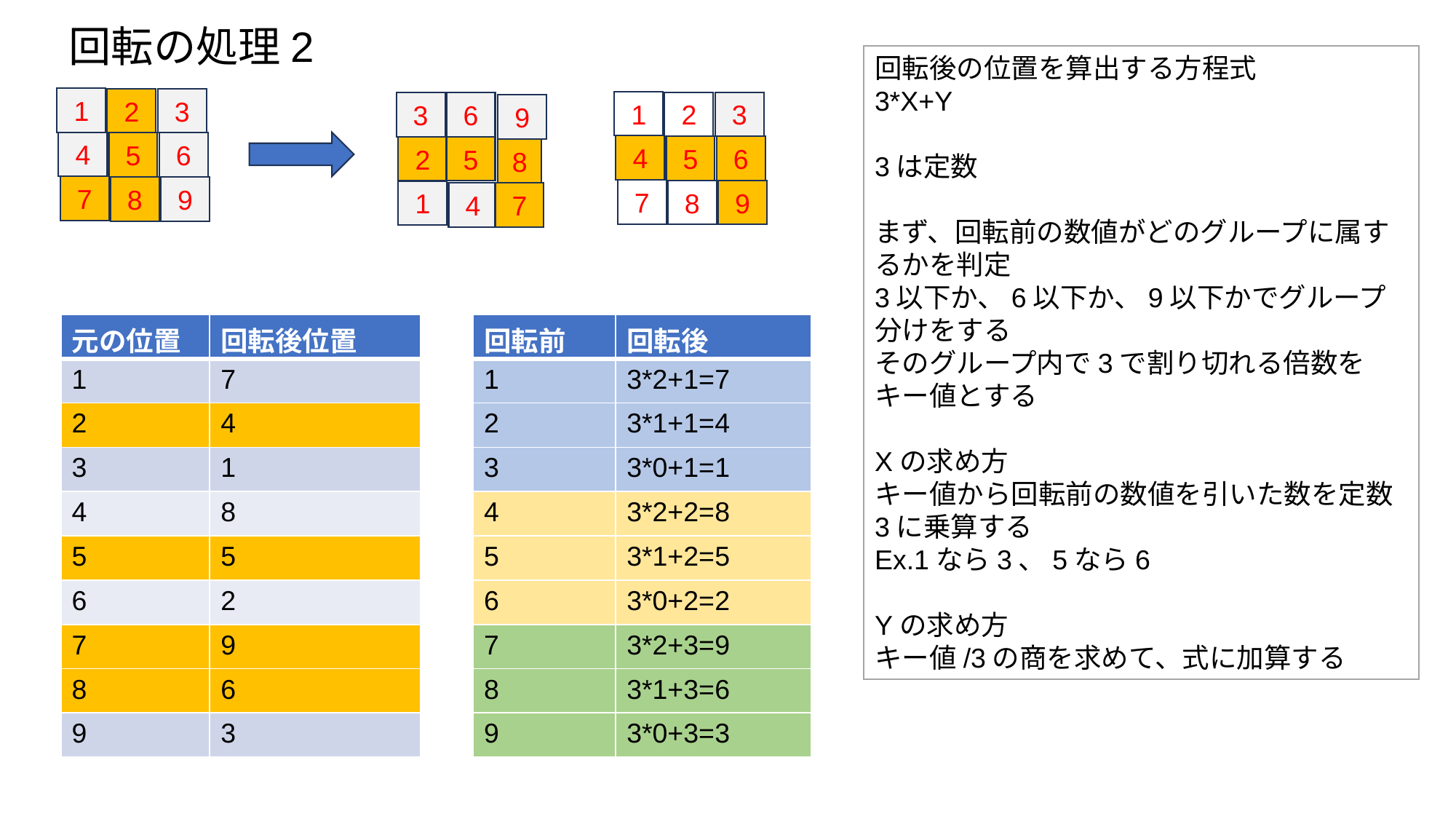

回転の処理2
回転後の位置を算出する方程式
3*X+Y

3は定数

まず、回転前の数値がどのグループに属するかを判定
3以下か、6以下か、9以下かでグループ分けをする
そのグループ内で3で割り切れる倍数をキー値とする

Xの求め方
キー値から回転前の数値を引いた数を定数3に乗算する
Ex.1なら3、5なら6

Yの求め方
キー値/3の商を求めて、式に加算する
1
2
3
1
2
3
3
6
9
4

5
6
4
5
6
5
2
8
7
8
9
7
8
9
1
4
7
| 元の位置 | 回転後位置 |
| --- | --- |
| 1 | 7 |
| 2 | 4 |
| 3 | 1 |
| 4 | 8 |
| 5 | 5 |
| 6 | 2 |
| 7 | 9 |
| 8 | 6 |
| 9 | 3 |
| 回転前 | 回転後 |
| --- | --- |
| 1 | 3\*2+1=7 |
| 2 | 3\*1+1=4 |
| 3 | 3\*0+1=1 |
| 4 | 3\*2+2=8 |
| 5 | 3\*1+2=5 |
| 6 | 3\*0+2=2 |
| 7 | 3\*2+3=9 |
| 8 | 3\*1+3=6 |
| 9 | 3\*0+3=3 |